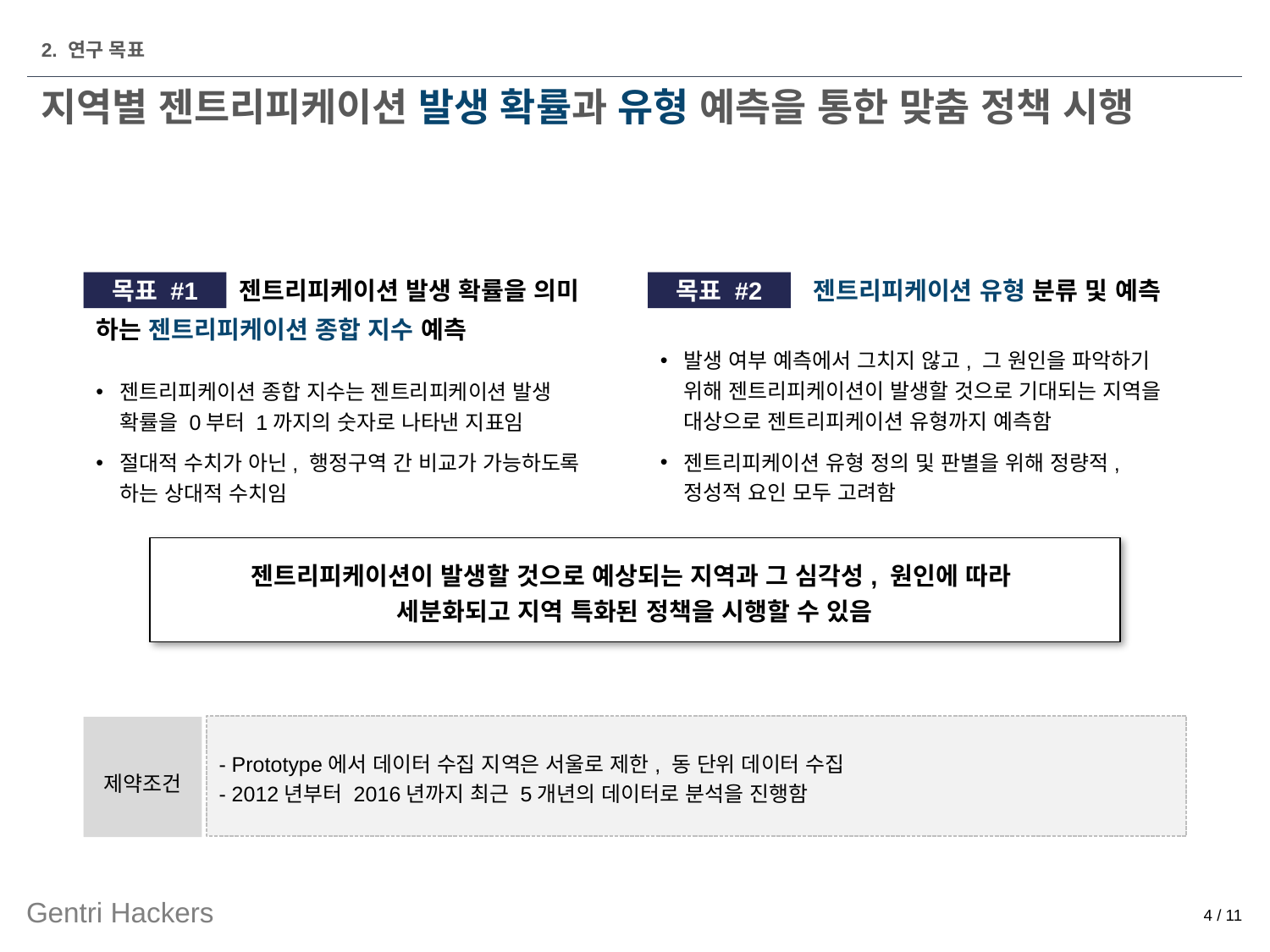

2. 연구 목표
# 지역별 젠트리피케이션 발생 확률과 유형 예측을 통한 맞춤 정책 시행
젠트리피케이션 발생 확률을 의미
젠트리피케이션 유형 분류 및 예측
목표 #1
목표 #2
하는 젠트리피케이션 종합 지수 예측
발생 여부 예측에서 그치지 않고, 그 원인을 파악하기 위해 젠트리피케이션이 발생할 것으로 기대되는 지역을 대상으로 젠트리피케이션 유형까지 예측함
젠트리피케이션 유형 정의 및 판별을 위해 정량적, 정성적 요인 모두 고려함
젠트리피케이션 종합 지수는 젠트리피케이션 발생 확률을 0부터 1까지의 숫자로 나타낸 지표임
절대적 수치가 아닌, 행정구역 간 비교가 가능하도록 하는 상대적 수치임
젠트리피케이션이 발생할 것으로 예상되는 지역과 그 심각성, 원인에 따라
세분화되고 지역 특화된 정책을 시행할 수 있음
- Prototype에서 데이터 수집 지역은 서울로 제한, 동 단위 데이터 수집
- 2012년부터 2016년까지 최근 5개년의 데이터로 분석을 진행함
제약조건